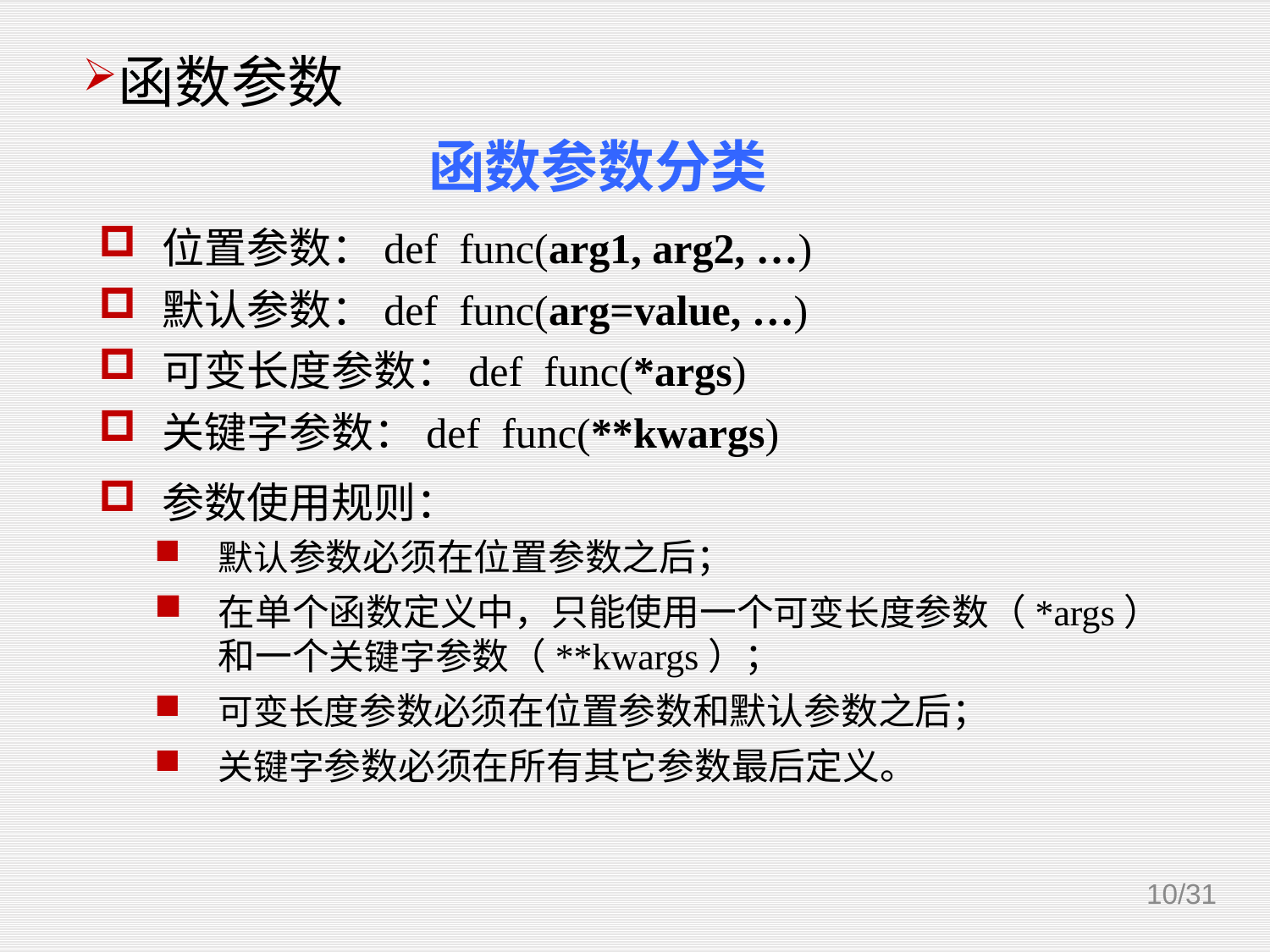

函数参数
函数参数分类
位置参数：def  func(arg1, arg2, …)
默认参数：def  func(arg=value, …)
可变长度参数：def  func(*args)
关键字参数：def  func(**kwargs)
参数使用规则：
默认参数必须在位置参数之后；
在单个函数定义中，只能使用一个可变长度参数（*args）和一个关键字参数（**kwargs）；
可变长度参数必须在位置参数和默认参数之后；
关键字参数必须在所有其它参数最后定义。